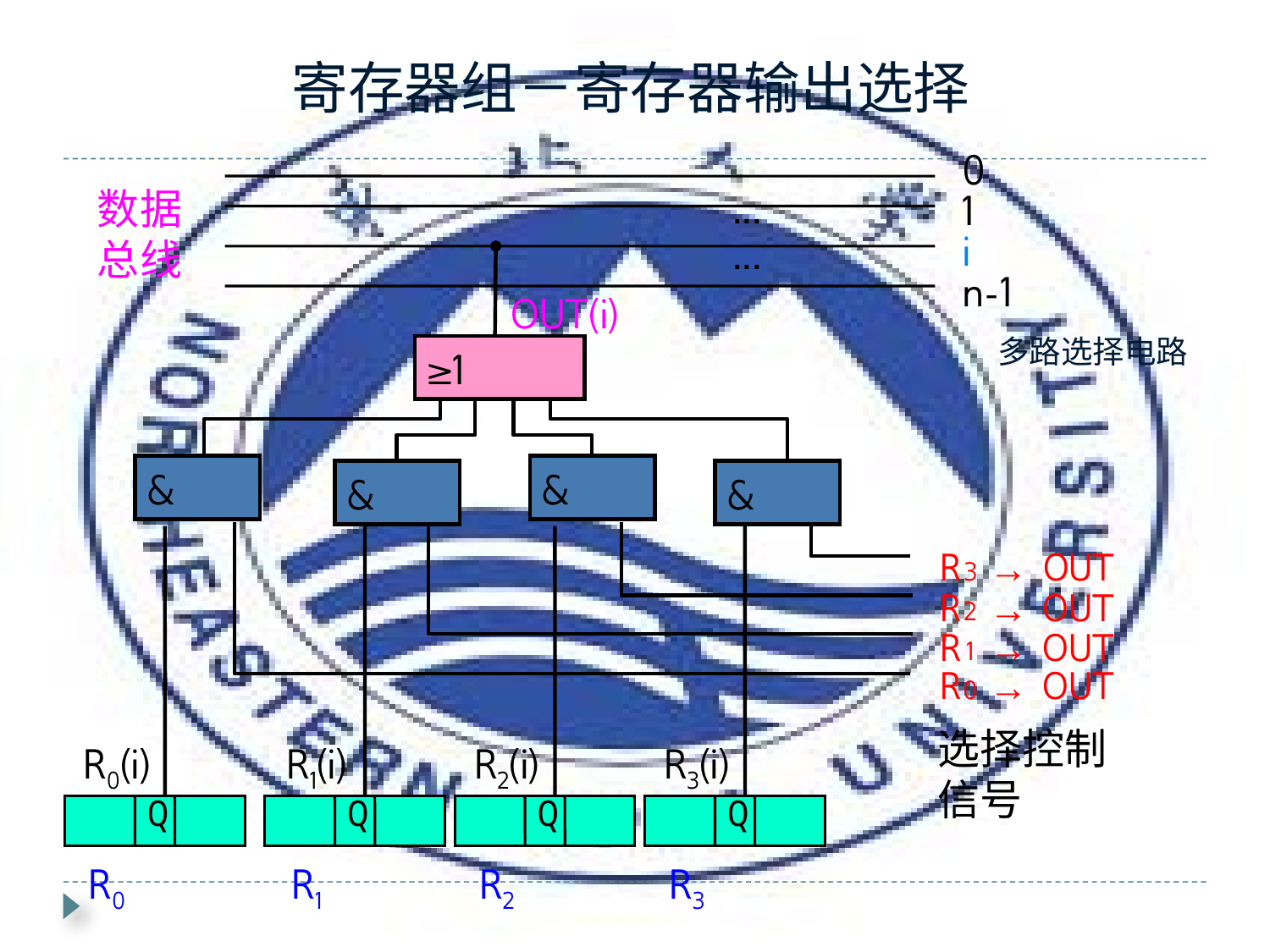

# 寄存器组－寄存器输出选择
0
1
i
n-1
数据总线

...
...

OUT(i)

多路选择电路
≥1

&
&
&
&

R
OUT

→
3

R
OUT

→
2

R
OUT

→
1

R
OUT

→
0
选择控制信号
R0(i)
R1(i)
R2(i)
R3(i)

Q
Q
Q
Q

R0
R1
R2
R3